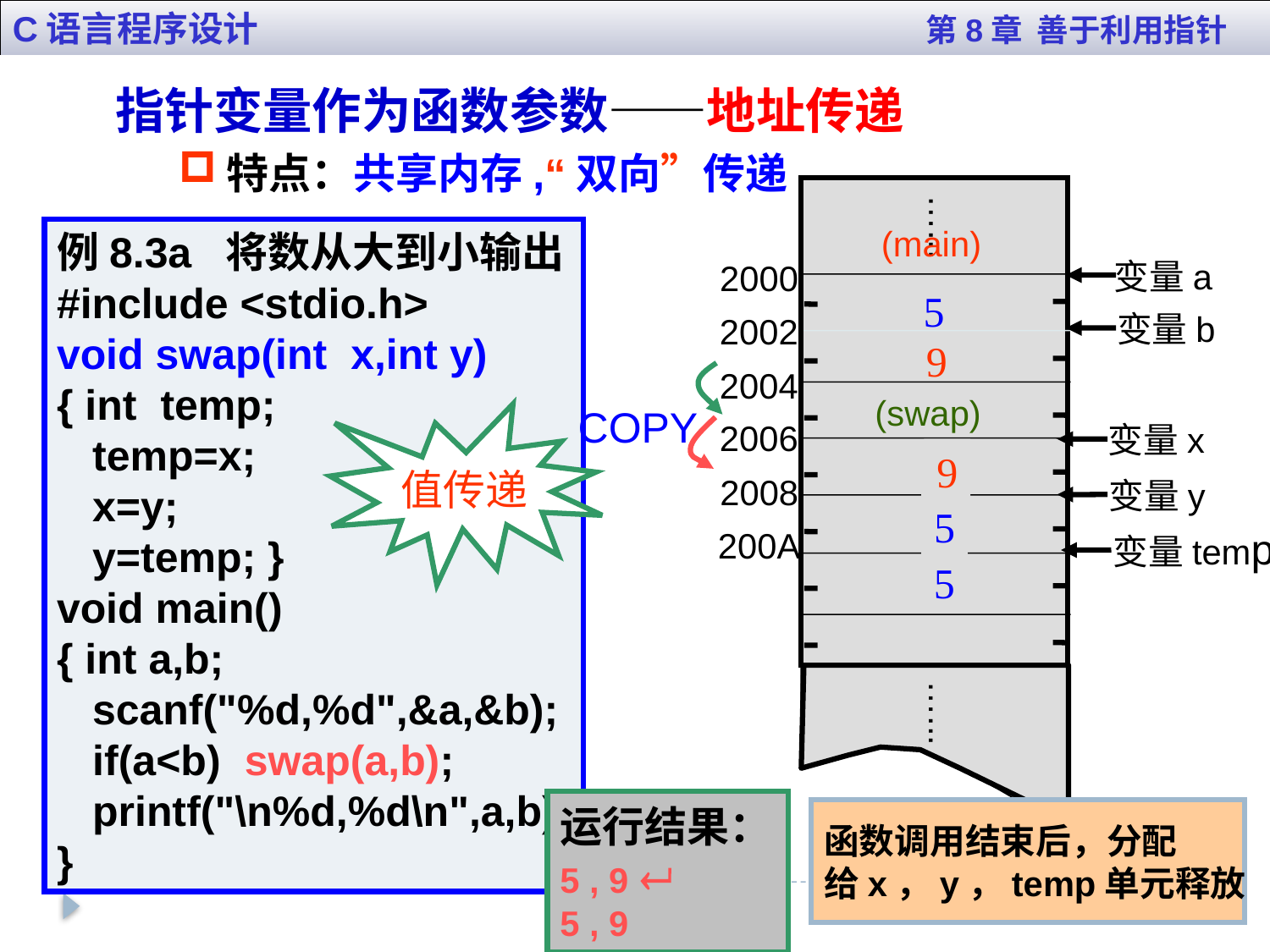

C语言程序设计                                                                                   第8章  善于利用指针
指针变量作为函数参数——地址传递
特点：共享内存,“双向”传递

…...
2000

2002

2004

2006

2008

200A

…...

(main)
变量a

  变量b

例8.3a  将数从大到小输出
#include <stdio.h>
void swap(int  x,int y)
{ int  temp;
   temp=x;
   x=y;
   y=temp; }
void main()
{ int a,b;
   scanf("%d,%d",&a,&b);
   if(a<b)  swap(a,b);
   printf("\n%d,%d\n",a,b);
}
5
9

5
(swap)
  变量x

  变量y

  变量temp

COPY
值传递

9
9
5
5
运行结果：
5 , 9 ↵
5 , 9
函数调用结束后，分配
给x，y，temp单元释放